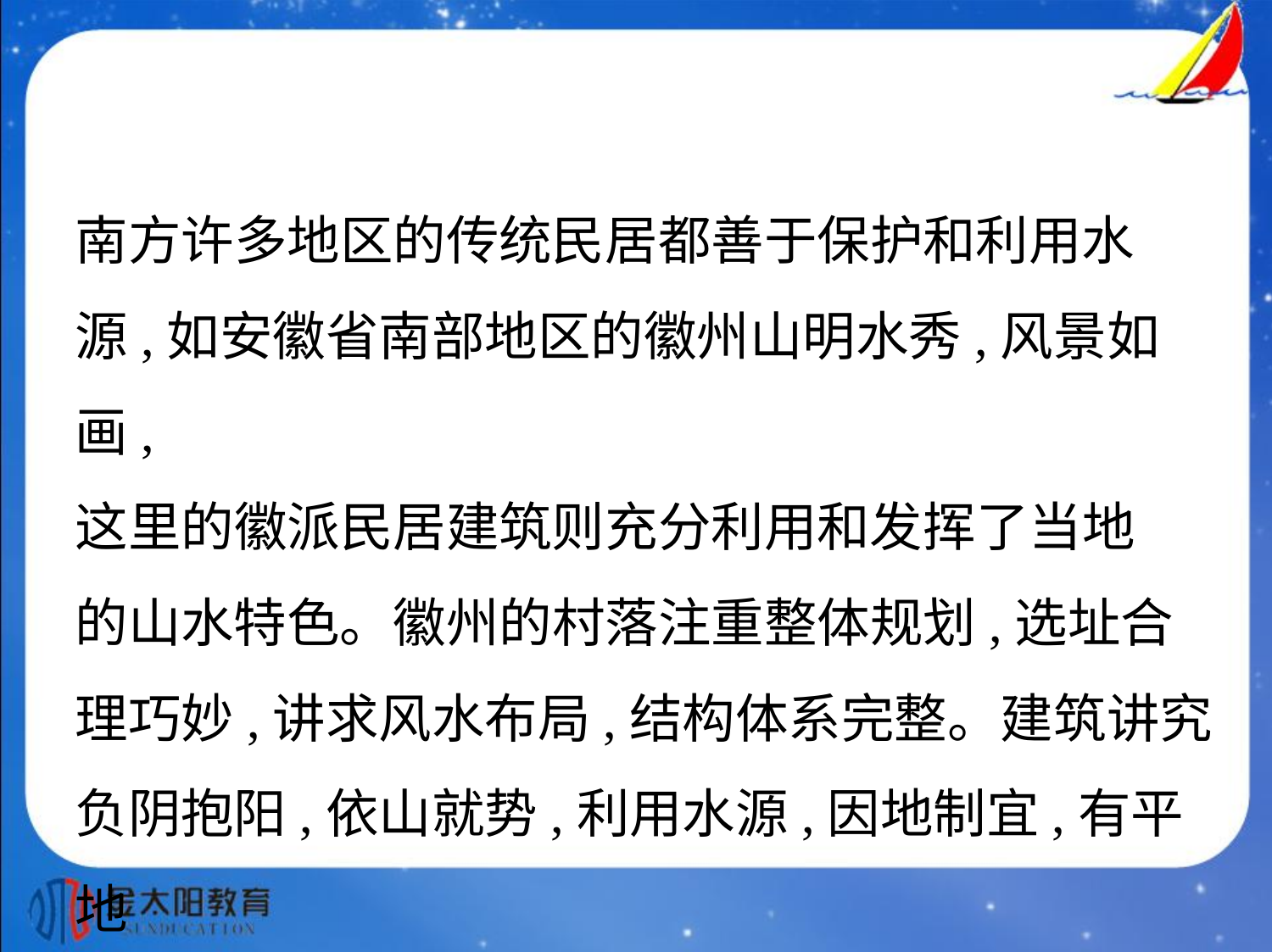

南方许多地区的传统民居都善于保护和利用水
源,如安徽省南部地区的徽州山明水秀,风景如画,
这里的徽派民居建筑则充分利用和发挥了当地
的山水特色。徽州的村落注重整体规划,选址合
理巧妙,讲求风水布局,结构体系完整。建筑讲究
负阴抱阳,依山就势,利用水源,因地制宜,有平地
则聚,无平地则散,其中最具代表性的就是世界文